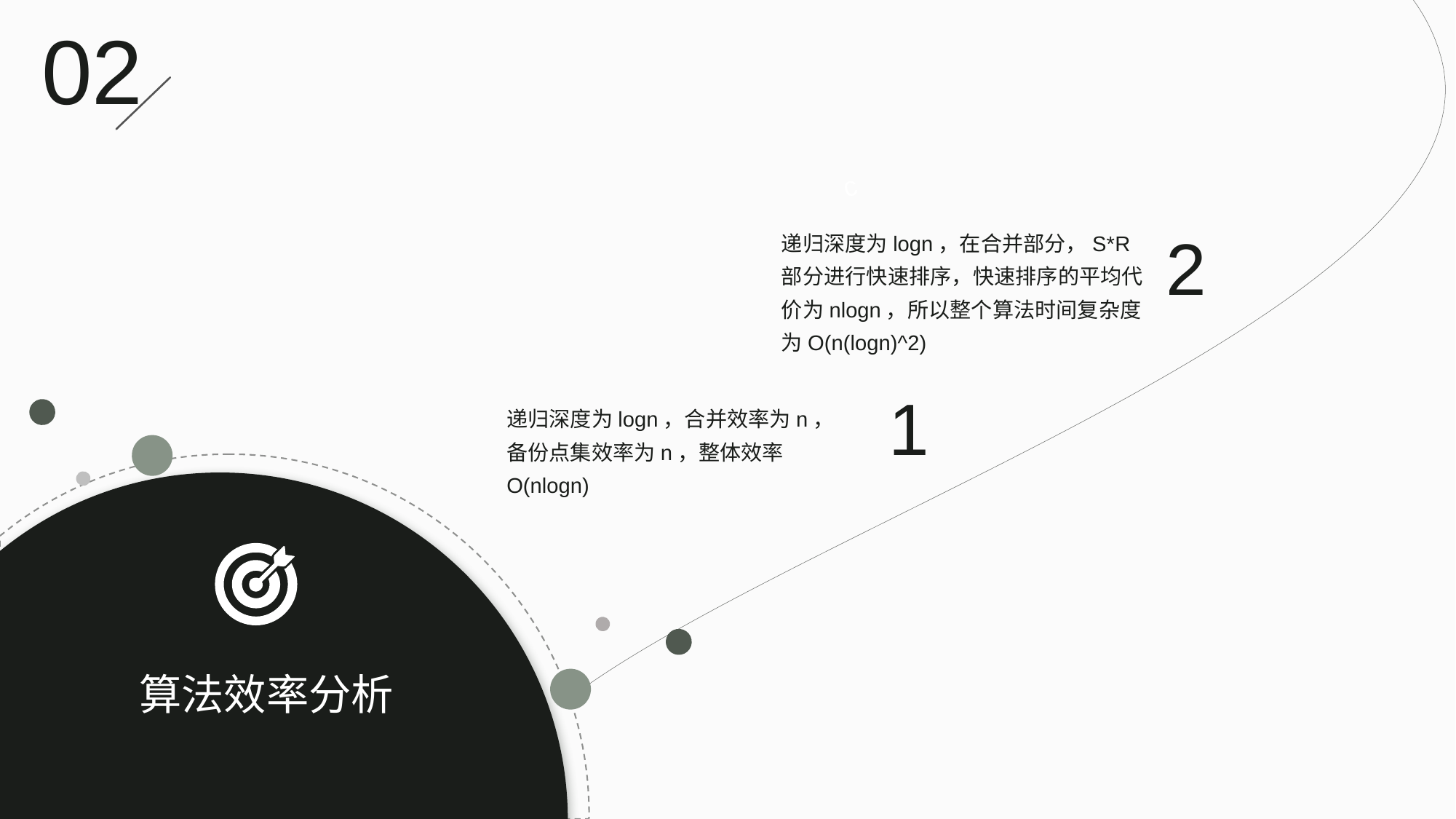

c
02
递归深度为logn，在合并部分，S*R部分进行快速排序，快速排序的平均代价为nlogn，所以整个算法时间复杂度为O(n(logn)^2)
2
1
递归深度为logn，合并效率为n，备份点集效率为n，整体效率O(nlogn)

算法效率分析